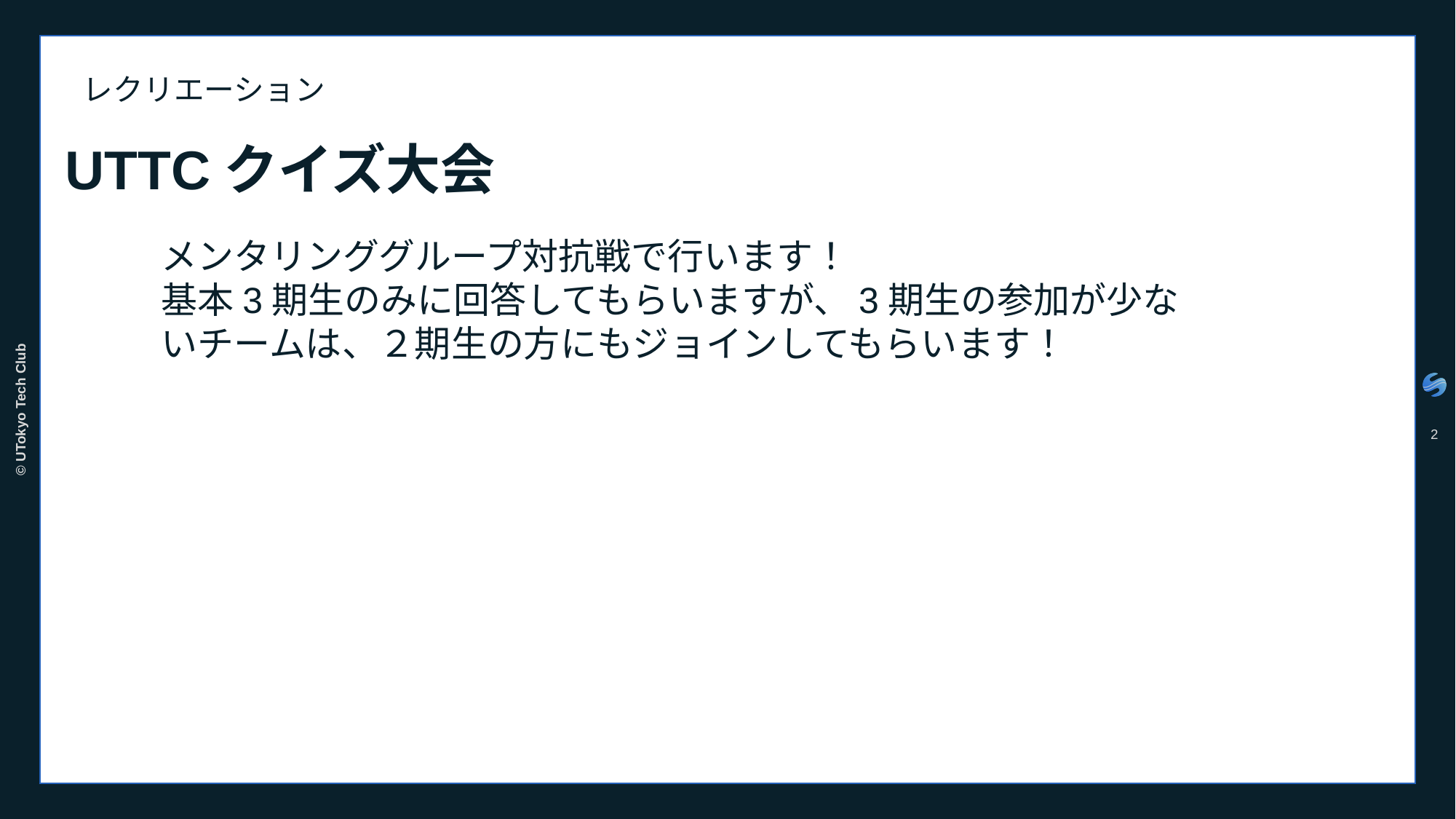

レクリエーション
UTTCクイズ大会
メンタリンググループ対抗戦で行います！
基本3期生のみに回答してもらいますが、3期生の参加が少ないチームは、２期生の方にもジョインしてもらいます！
#